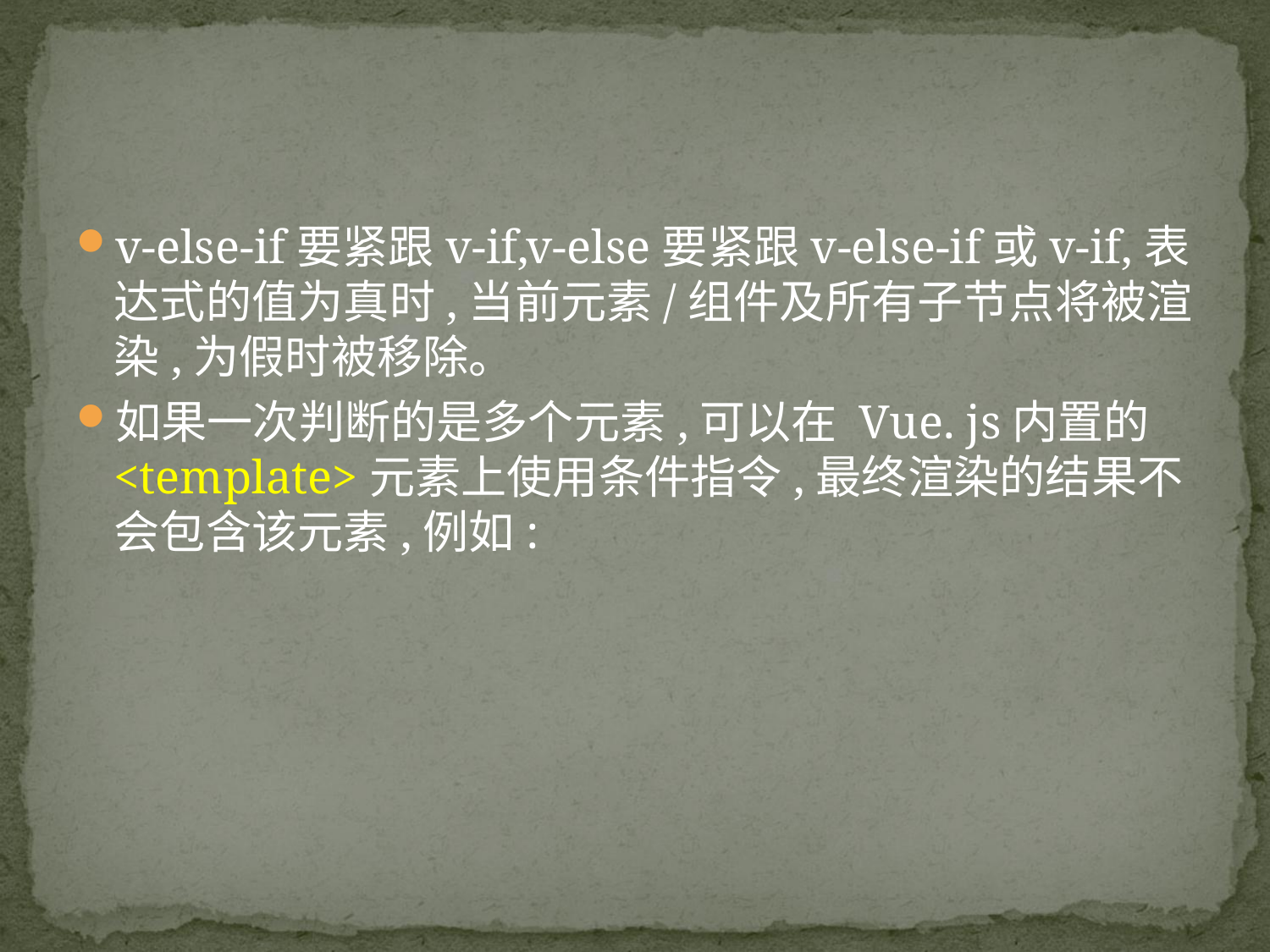

#
v-else-if要紧跟v-if,v-else要紧跟v-else-if或v-if,表达式的值为真时,当前元素/组件及所有子节点将被渲染,为假时被移除。
如果一次判断的是多个元素,可以在 Vue. js内置的 <template>元素上使用条件指令,最终渲染的结果不会包含该元素,例如: